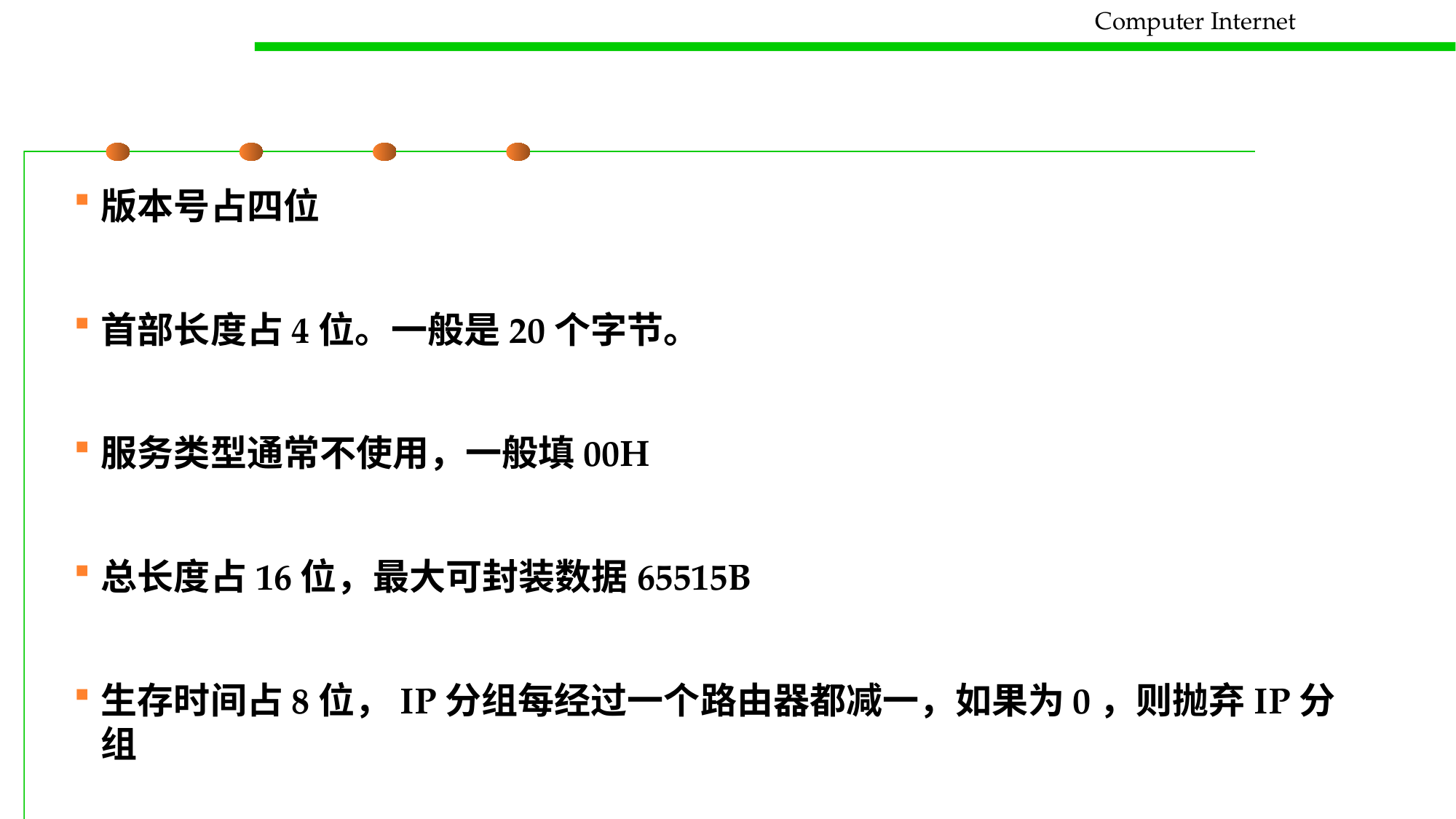

#
版本号占四位

首部长度占4位。一般是20个字节。

服务类型通常不使用，一般填00H

总长度占16位，最大可封装数据65515B

生存时间占8位，IP分组每经过一个路由器都减一，如果为0，则抛弃IP分组